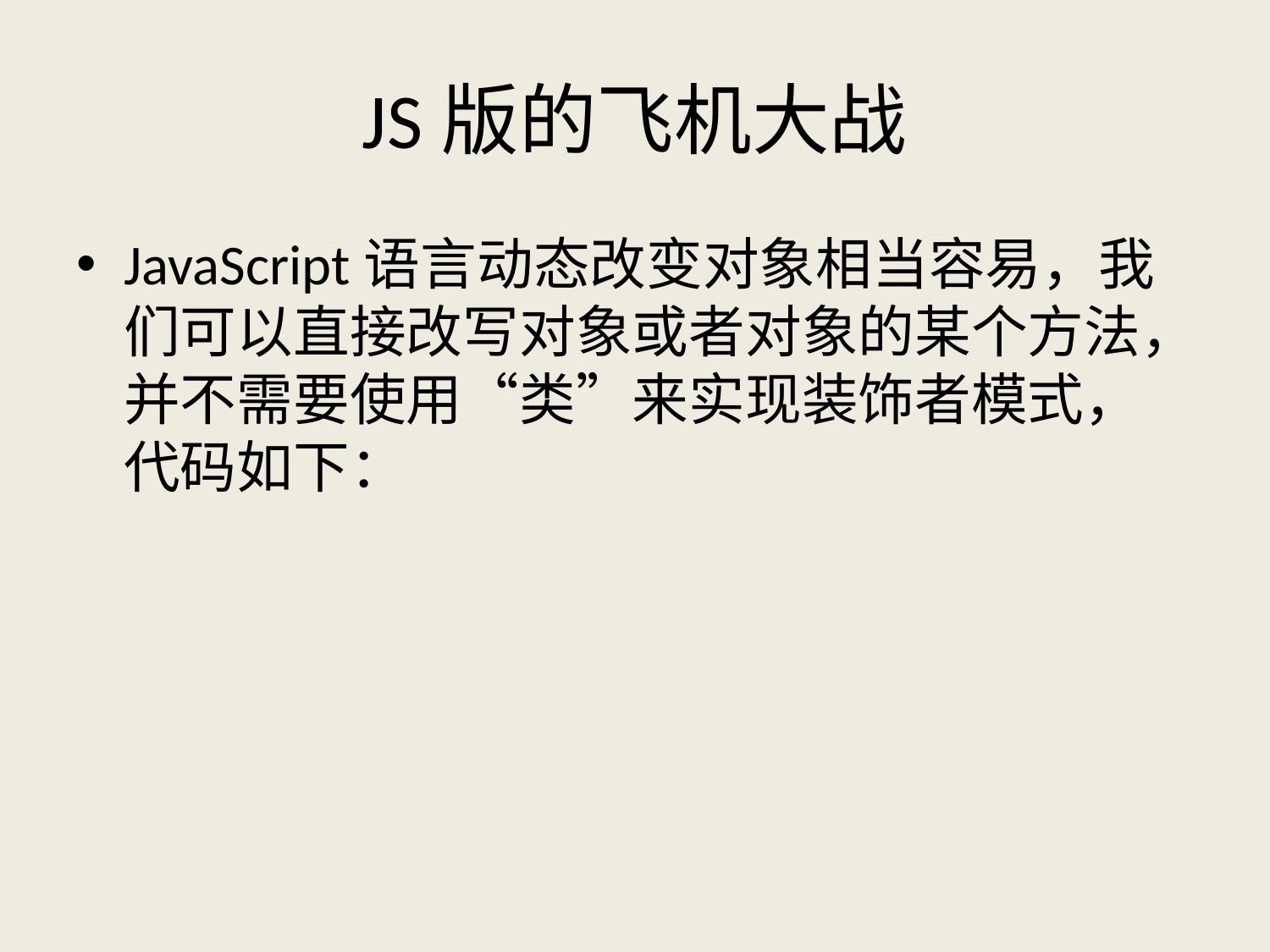

# JS版的飞机大战
JavaScript语言动态改变对象相当容易，我们可以直接改写对象或者对象的某个方法，并不需要使用“类”来实现装饰者模式，代码如下：